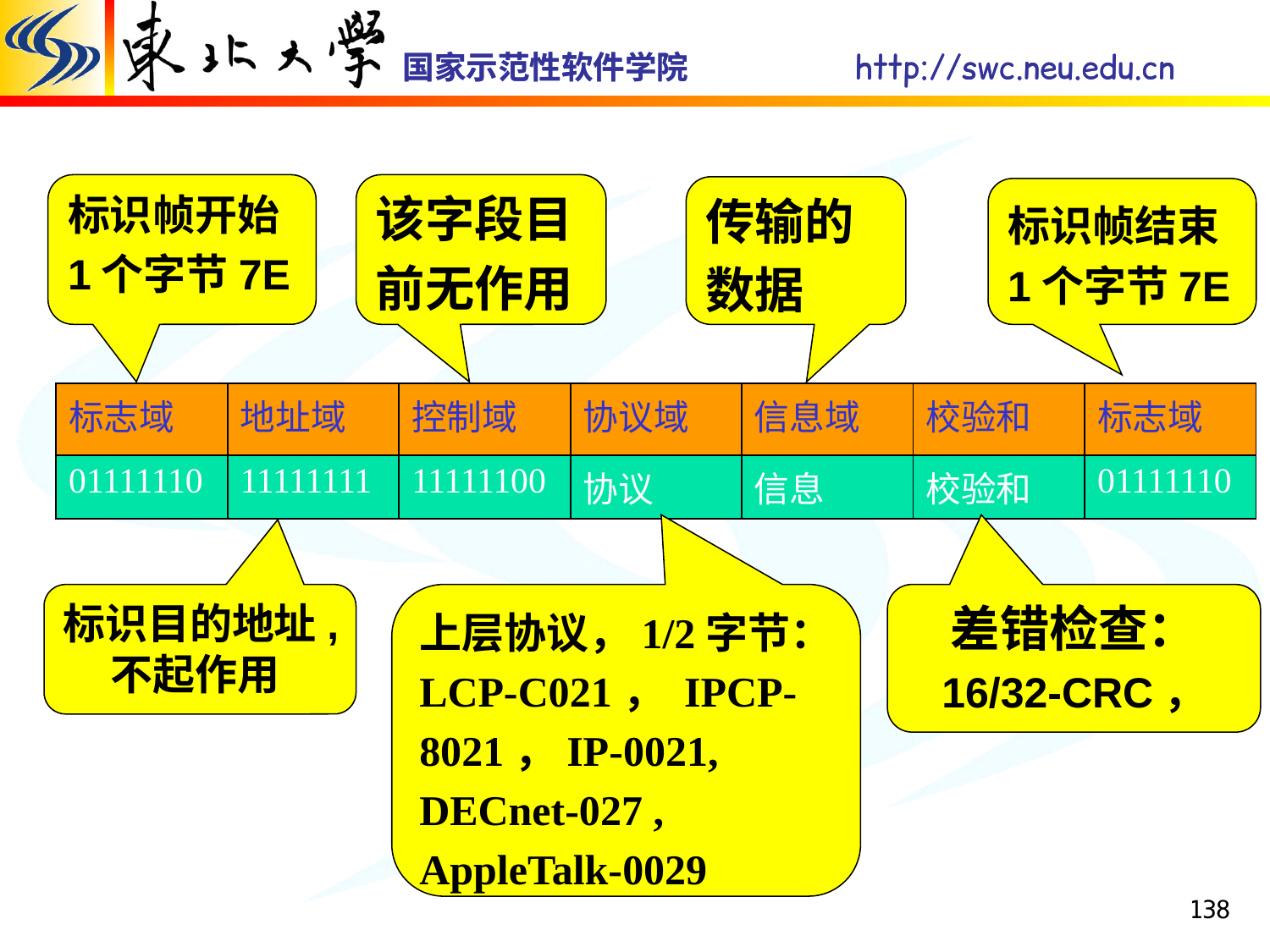

标识帧开始
1个字节7E
该字段目
前无作用
传输的
数据
标识帧结束
1个字节7E
| 标志域 | 地址域 | 控制域 | 协议域 | 信息域 | 校验和 | 标志域 |
| --- | --- | --- | --- | --- | --- | --- |
| 01111110 | 11111111 | 11111100 | 协议 | 信息 | 校验和 | 01111110 |
标识目的地址,不起作用
上层协议，1/2字节：
LCP-C021， IPCP-
8021，IP-0021,
DECnet-027 ,
AppleTalk-0029
差错检查：
16/32-CRC，
138